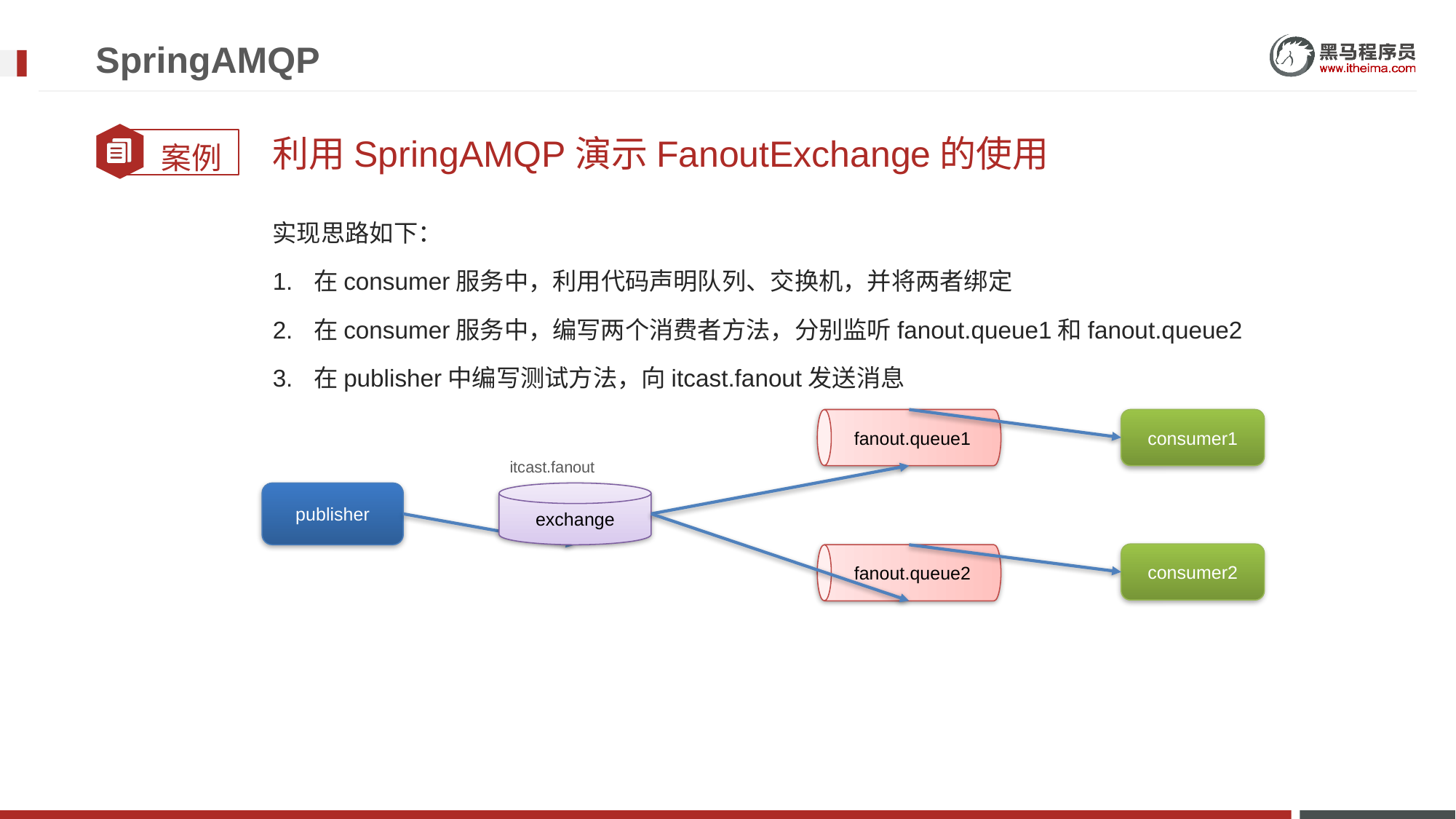

# SpringAMQP
利用SpringAMQP演示FanoutExchange的使用
实现思路如下：
在consumer服务中，利用代码声明队列、交换机，并将两者绑定
在consumer服务中，编写两个消费者方法，分别监听fanout.queue1和fanout.queue2
在publisher中编写测试方法，向itcast.fanout发送消息
fanout.queue1
consumer1
itcast.fanout
fanout.queue2
exchange
publisher
consumer2